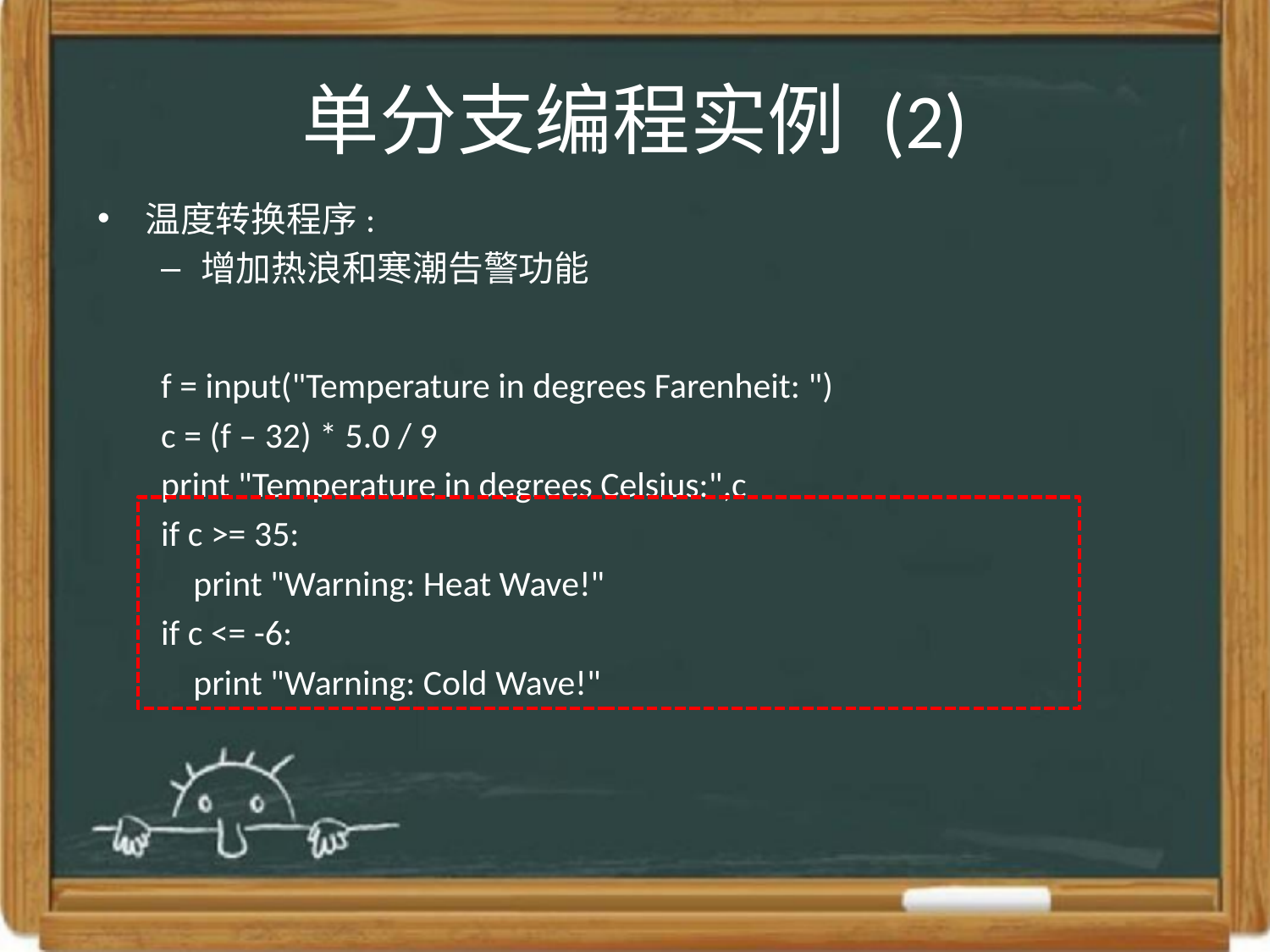

# 单分支编程实例 (2)
温度转换程序:
增加热浪和寒潮告警功能

f = input("Temperature in degrees Farenheit: ")
c = (f – 32) * 5.0 / 9
print "Temperature in degrees Celsius:",c
if c >= 35:
    print "Warning: Heat Wave!"
if c <= -6:
    print "Warning: Cold Wave!"